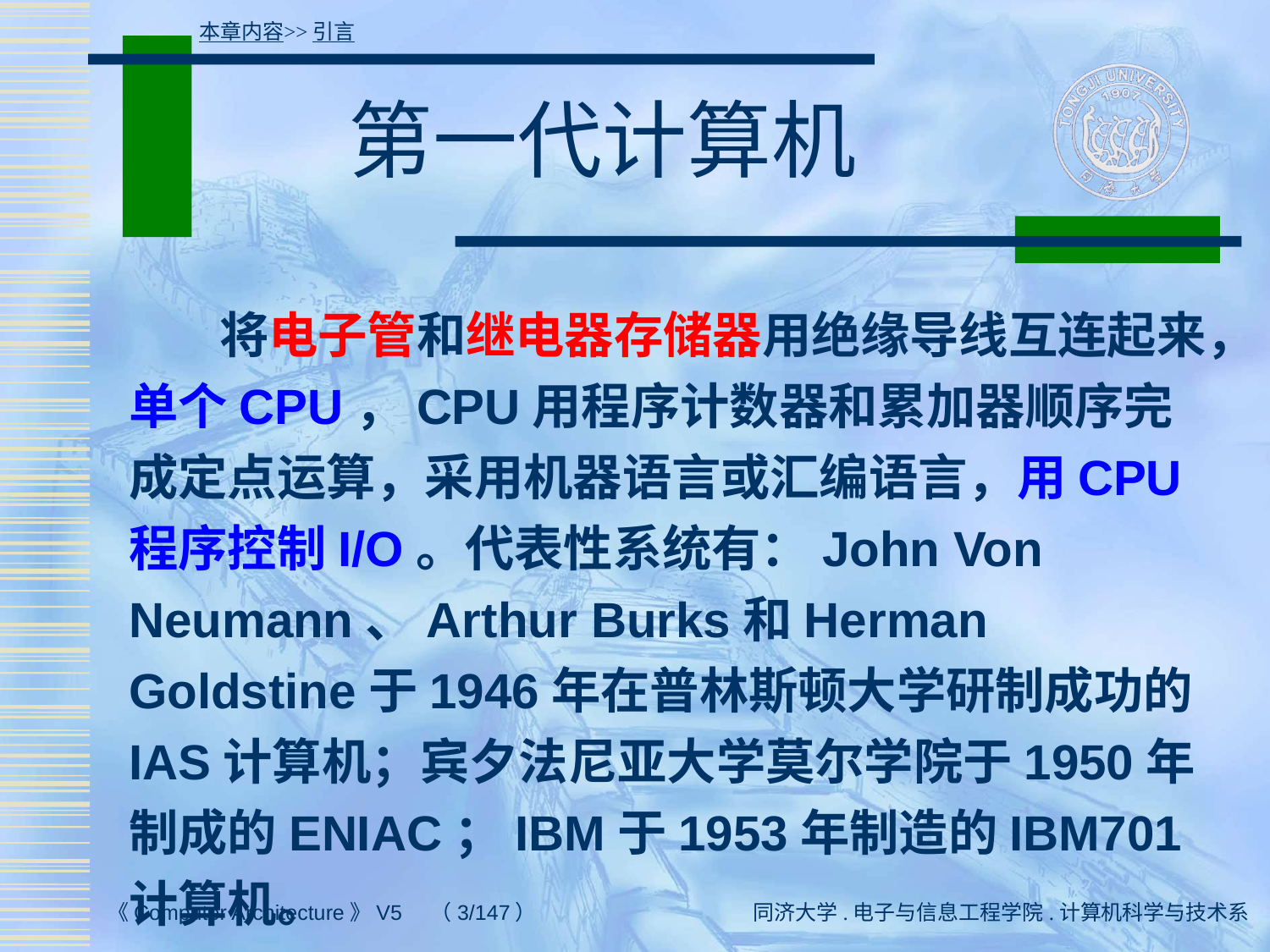

本章内容>>引言
# 第一代计算机
       将电子管和继电器存储器用绝缘导线互连起来，单个CPU，CPU用程序计数器和累加器顺序完成定点运算，采用机器语言或汇编语言，用CPU程序控制I/O。代表性系统有：John Von Neumann、Arthur Burks和Herman Goldstine于1946年在普林斯顿大学研制成功的IAS计算机；宾夕法尼亚大学莫尔学院于1950年制成的ENIAC；IBM于1953年制造的IBM701计算机。